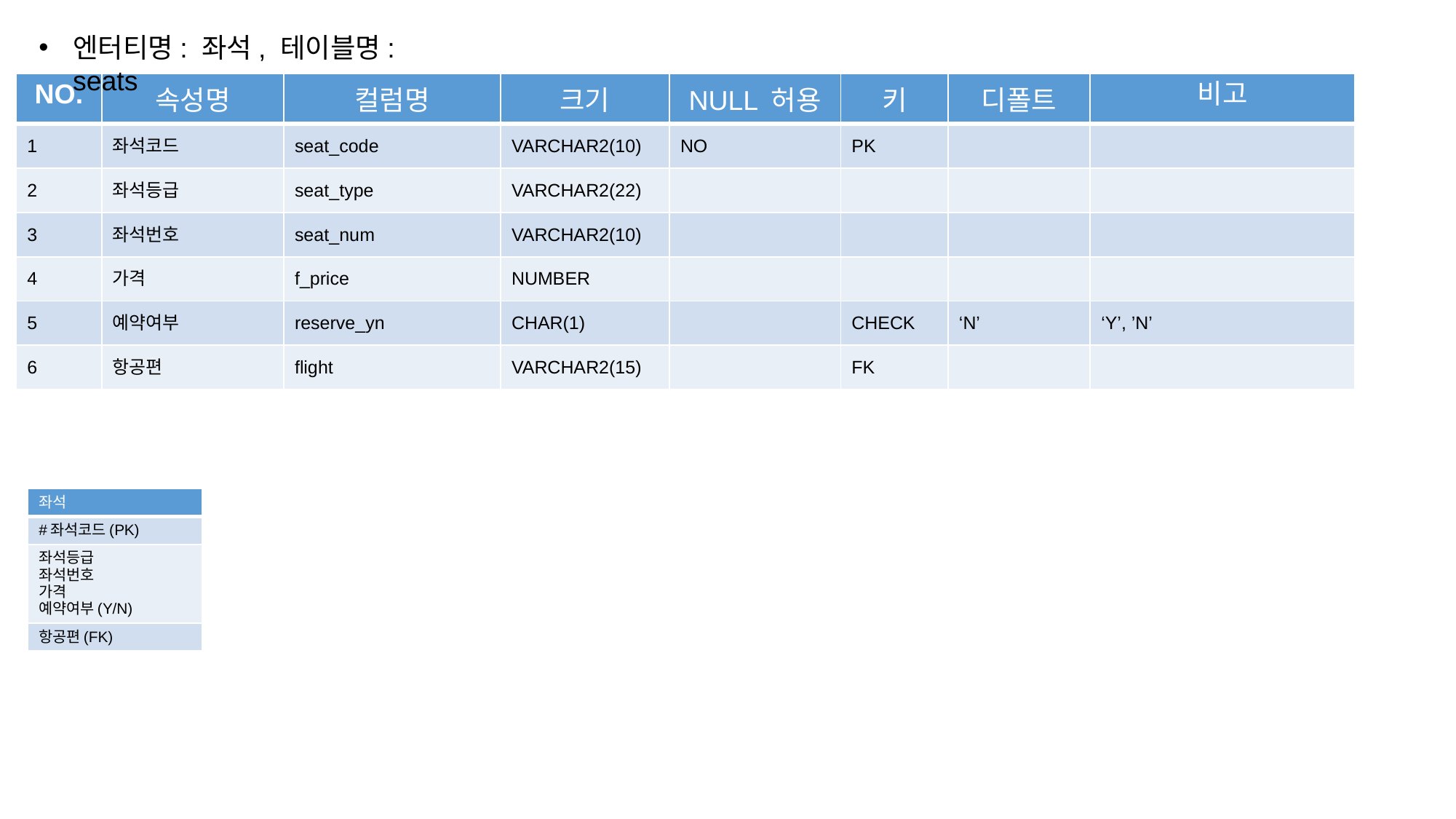

엔터티명: 좌석, 테이블명: seats
| NO. | 속성명 | 컬럼명 | 크기 | NULL 허용 | 키 | 디폴트 | 비고 |
| --- | --- | --- | --- | --- | --- | --- | --- |
| 1 | 좌석코드 | seat\_code | VARCHAR2(10) | NO | PK |  |  |
| 2 | 좌석등급 | seat\_type | VARCHAR2(22) |  |  |  |  |
| 3 | 좌석번호 | seat\_num | VARCHAR2(10) |  |  |  |  |
| 4 | 가격 | f\_price | NUMBER |  |  |  |  |
| 5 | 예약여부 | reserve\_yn | CHAR(1) |  | CHECK | ‘N’ | ‘Y’, ’N’ |
| 6 | 항공편 | flight | VARCHAR2(15) |  | FK |  |  |
| 좌석 |
| --- |
| #좌석코드(PK) |
| 좌석등급 좌석번호 가격 예약여부(Y/N) |
| 항공편(FK) |